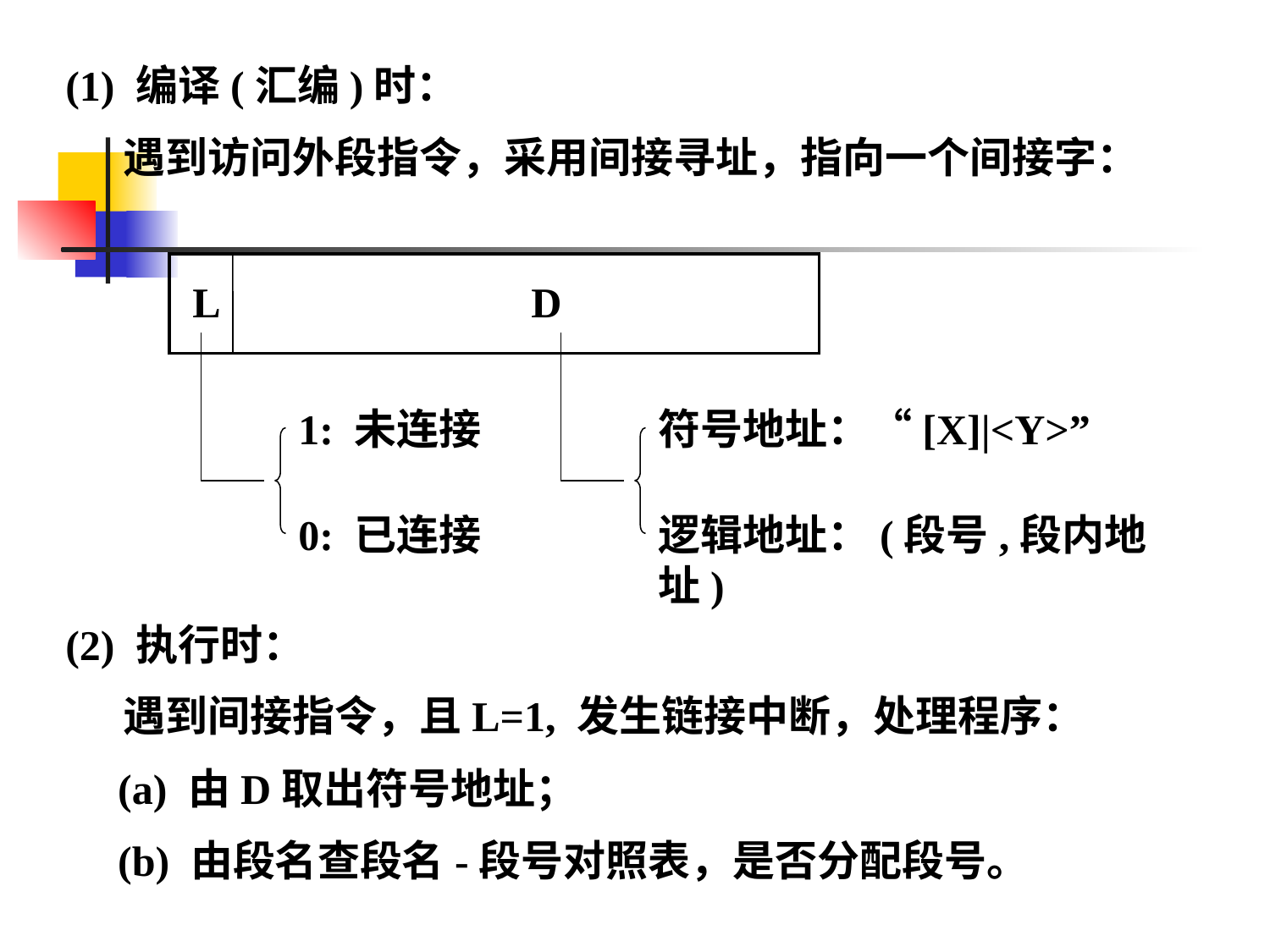

(1) 编译(汇编)时：
     遇到访问外段指令，采用间接寻址，指向一个间接字：

L
D

1: 未连接

0: 已连接

符号地址：“[X]|<Y>”

逻辑地址：(段号,段内地址)
(2) 执行时：
     遇到间接指令，且L=1, 发生链接中断，处理程序：
　(a) 由D取出符号地址；
　(b) 由段名查段名-段号对照表，是否分配段号。